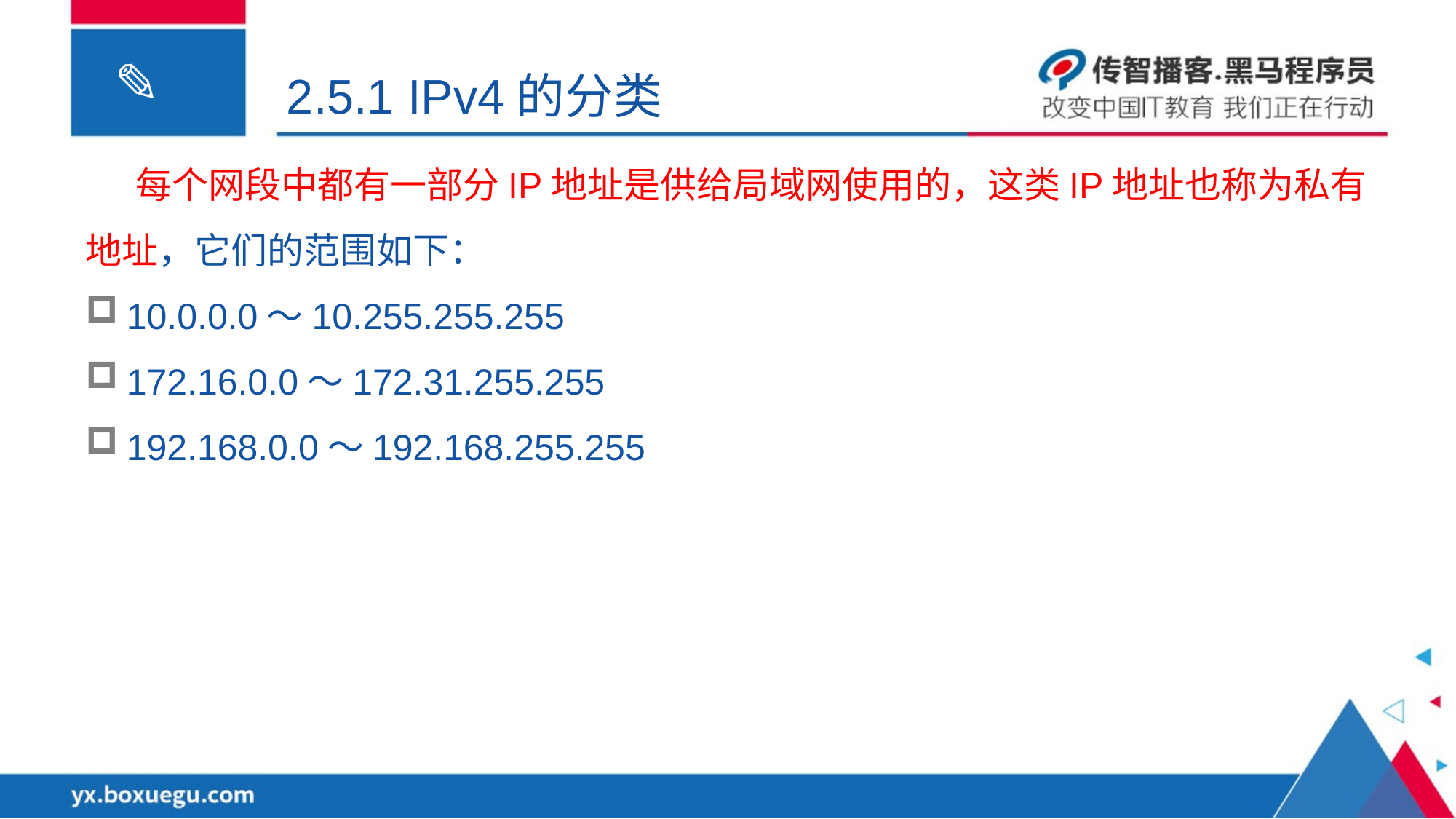

2.5.1 IPv4的分类
     每个网段中都有一部分IP地址是供给局域网使用的，这类IP地址也称为私有地址，它们的范围如下：
10.0.0.0～10.255.255.255
172.16.0.0～172.31.255.255
192.168.0.0～192.168.255.255